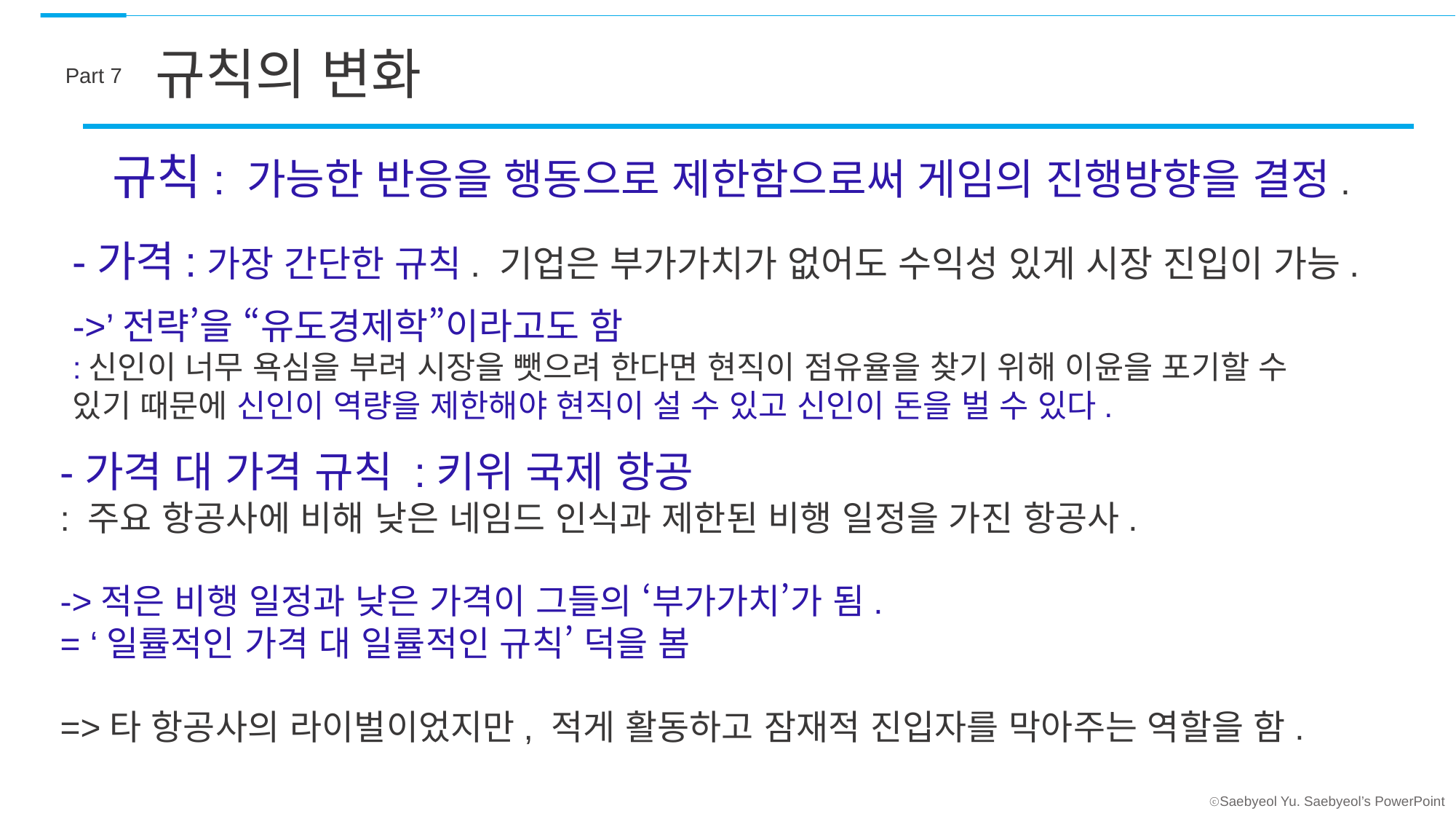

규칙의 변화
Part 7
규칙: 가능한 반응을 행동으로 제한함으로써 게임의 진행방향을 결정.
-가격:가장 간단한 규칙. 기업은 부가가치가 없어도 수익성 있게 시장 진입이 가능.
->’전략’을 “유도경제학”이라고도 함
:신인이 너무 욕심을 부려 시장을 뺏으려 한다면 현직이 점유율을 찾기 위해 이윤을 포기할 수
있기 때문에 신인이 역량을 제한해야 현직이 설 수 있고 신인이 돈을 벌 수 있다.
-가격 대 가격 규칙 :키위 국제 항공
: 주요 항공사에 비해 낮은 네임드 인식과 제한된 비행 일정을 가진 항공사.

->적은 비행 일정과 낮은 가격이 그들의 ‘부가가치’가 됨.
= ‘일률적인 가격 대 일률적인 규칙’ 덕을 봄

=>타 항공사의 라이벌이었지만, 적게 활동하고 잠재적 진입자를 막아주는 역할을 함.